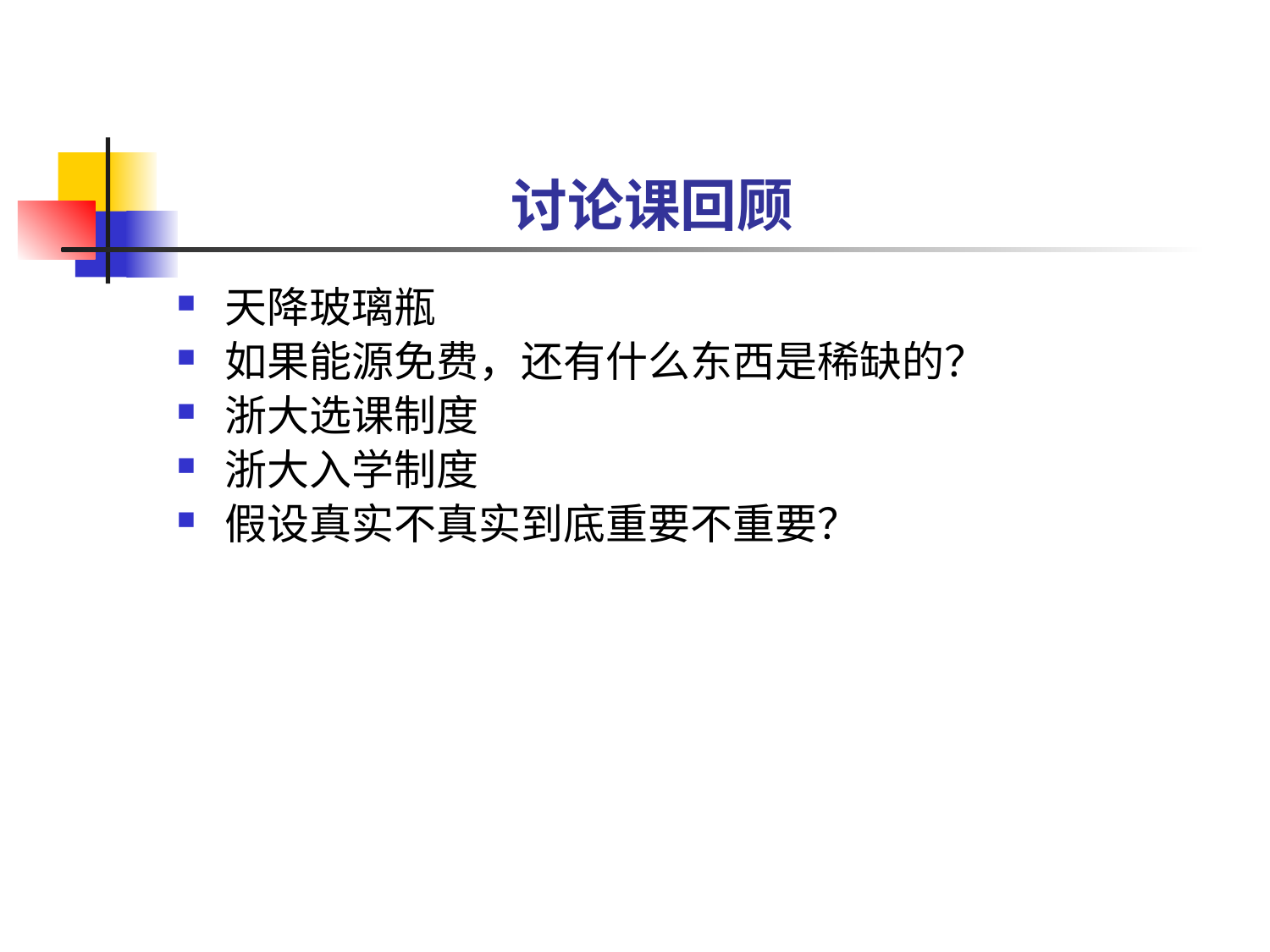

# 讨论课回顾
天降玻璃瓶
如果能源免费，还有什么东西是稀缺的？
浙大选课制度
浙大入学制度
假设真实不真实到底重要不重要？